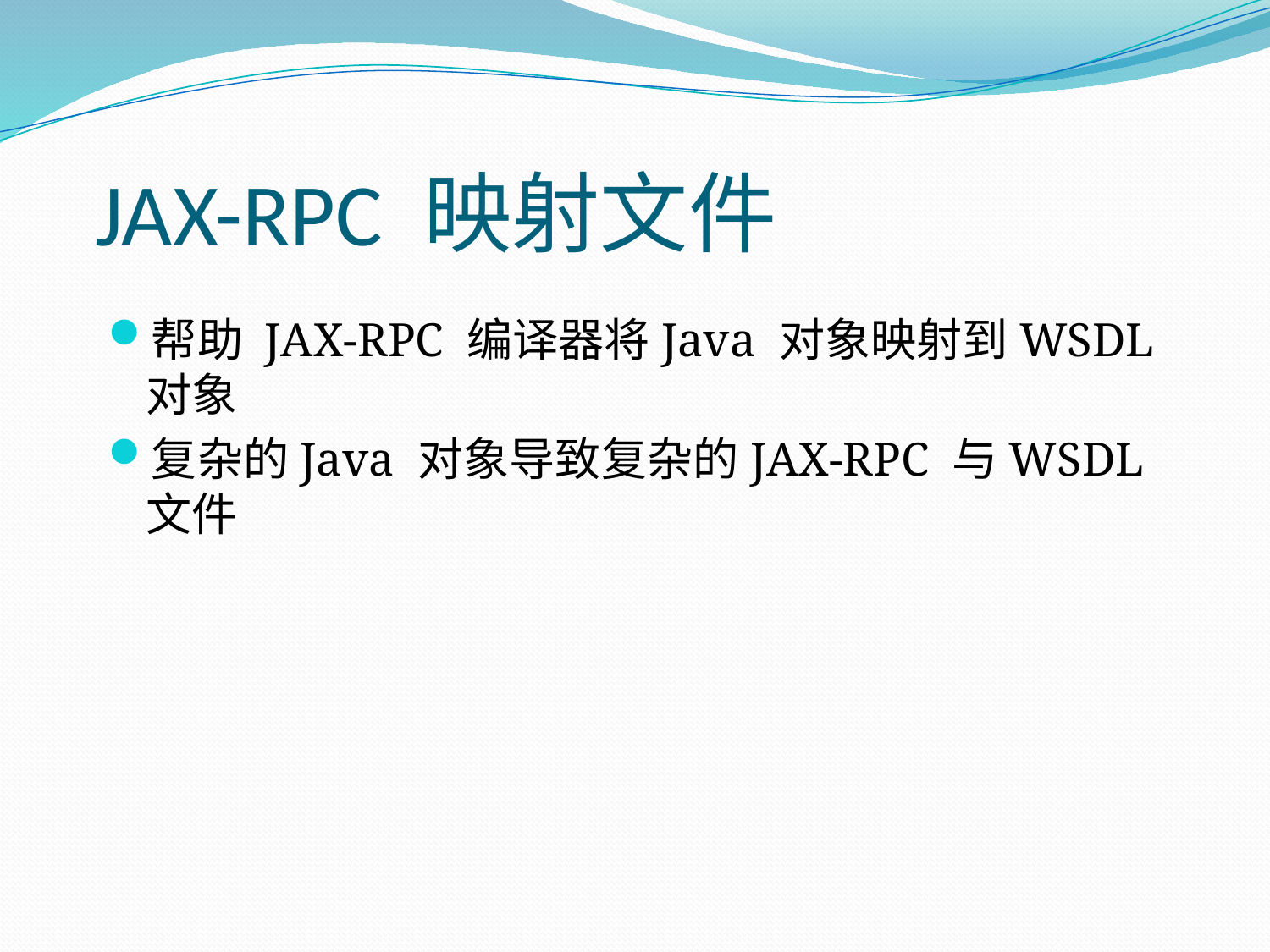

# JAX-RPC 映射文件
帮助 JAX-RPC 编译器将Java 对象映射到WSDL 对象
复杂的Java 对象导致复杂的JAX-RPC 与WSDL 文件